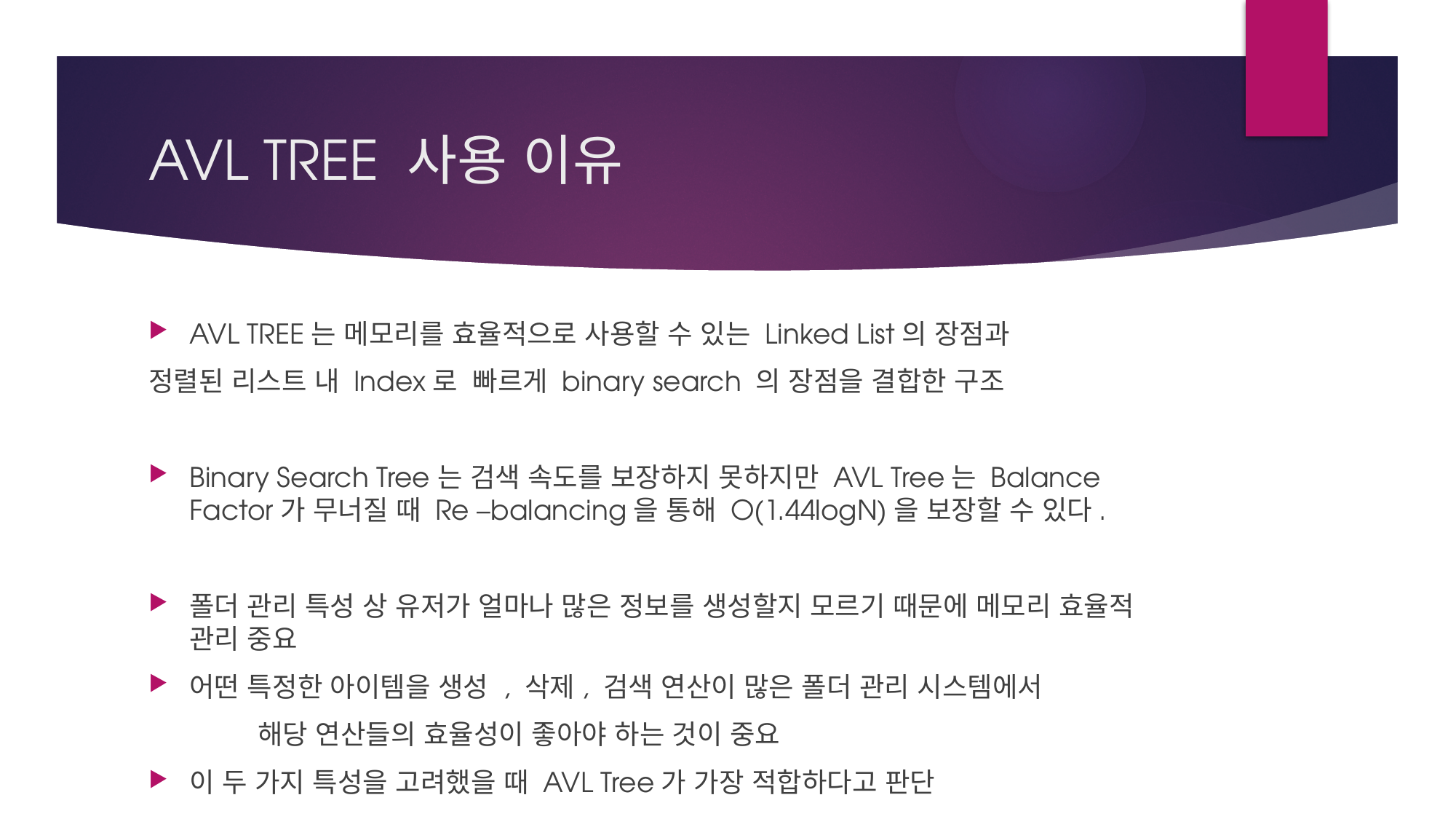

# AVL TREE 사용 이유
AVL TREE는 메모리를 효율적으로 사용할 수 있는 Linked List의 장점과
정렬된 리스트 내 Index로  빠르게 binary search 의 장점을 결합한 구조

Binary Search Tree는 검색 속도를 보장하지 못하지만 AVL Tree는 Balance Factor가 무너질 때 Re –balancing을 통해 O(1.44logN)을 보장할 수 있다.

폴더 관리 특성 상 유저가 얼마나 많은 정보를 생성할지 모르기 때문에 메모리 효율적 관리 중요
어떤 특정한 아이템을 생성 , 삭제, 검색 연산이 많은 폴더 관리 시스템에서
	해당 연산들의 효율성이 좋아야 하는 것이 중요
이 두 가지 특성을 고려했을 때 AVL Tree가 가장 적합하다고 판단